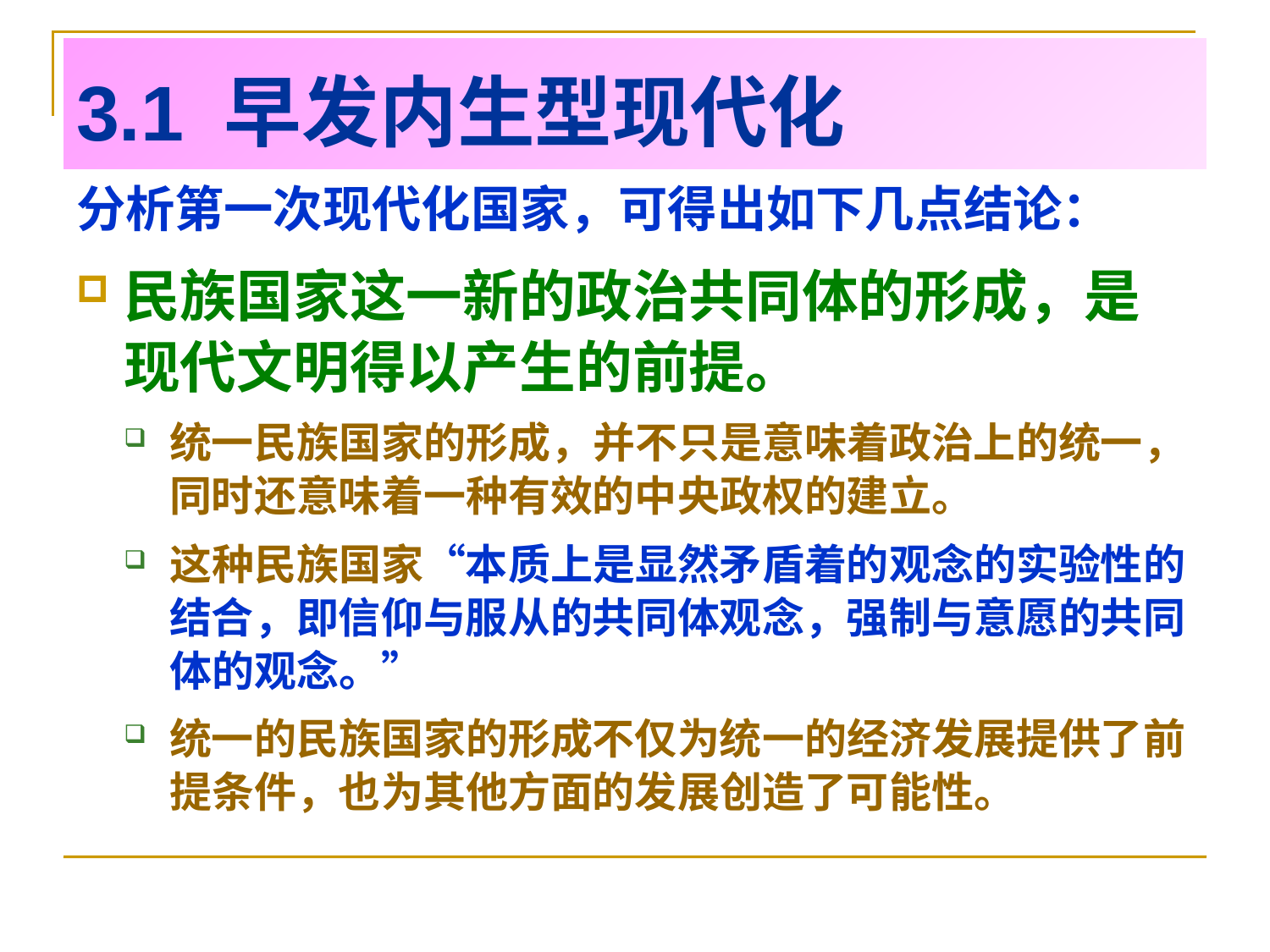

# 3.1 早发内生型现代化
分析第一次现代化国家，可得出如下几点结论：
民族国家这一新的政治共同体的形成，是现代文明得以产生的前提。
统一民族国家的形成，并不只是意味着政治上的统一，同时还意味着一种有效的中央政权的建立。
这种民族国家“本质上是显然矛盾着的观念的实验性的结合，即信仰与服从的共同体观念，强制与意愿的共同体的观念。”
统一的民族国家的形成不仅为统一的经济发展提供了前提条件，也为其他方面的发展创造了可能性。
36